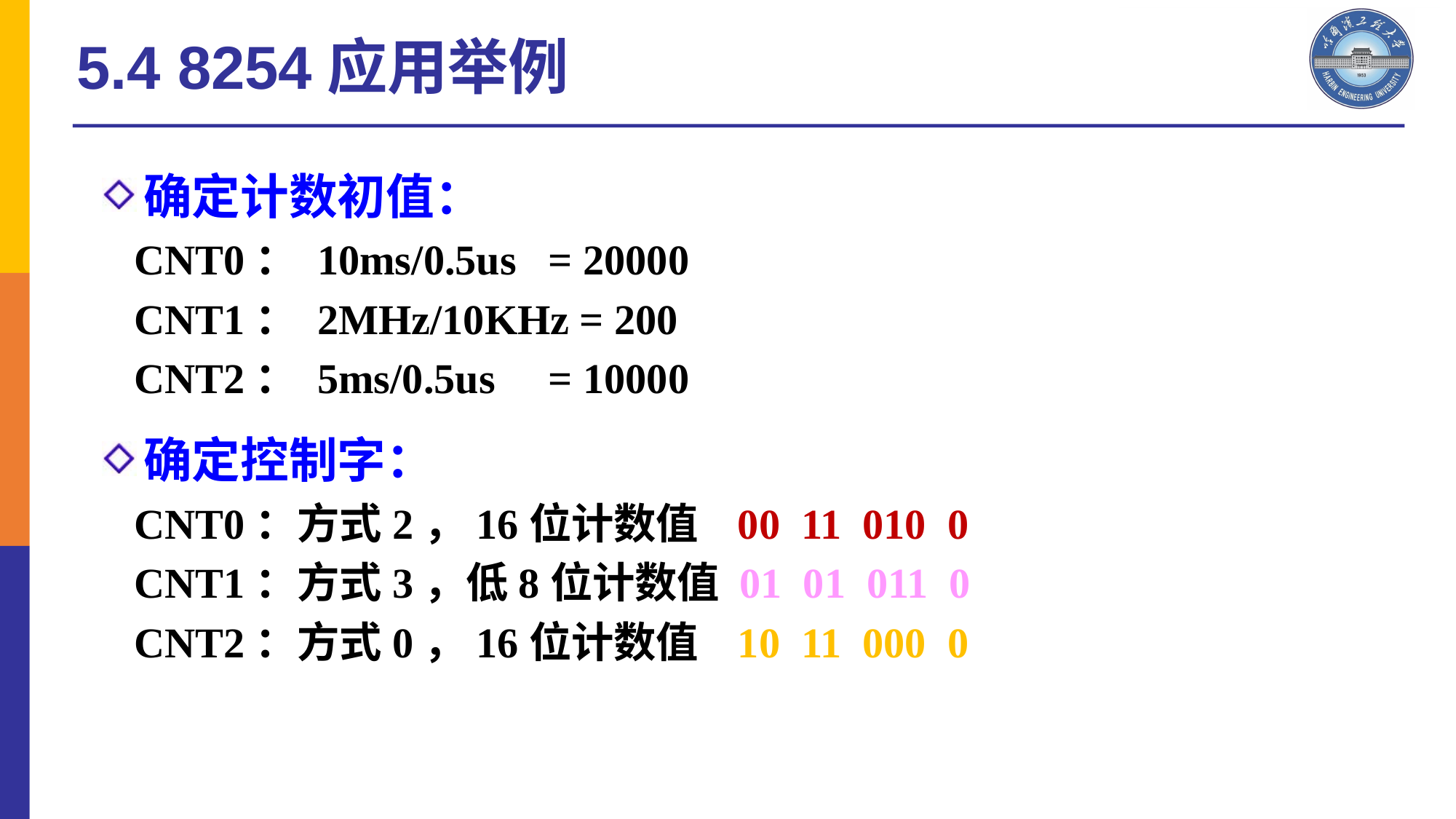

5.4 8254应用举例
确定计数初值：
   CNT0： 10ms/0.5us   = 20000
   CNT1： 2MHz/10KHz = 200
   CNT2： 5ms/0.5us     = 10000
确定控制字：
   CNT0：方式2，16位计数值   00  11  010  0
   CNT1：方式3，低8位计数值 01  01  011  0
   CNT2：方式0，16位计数值   10  11  000  0